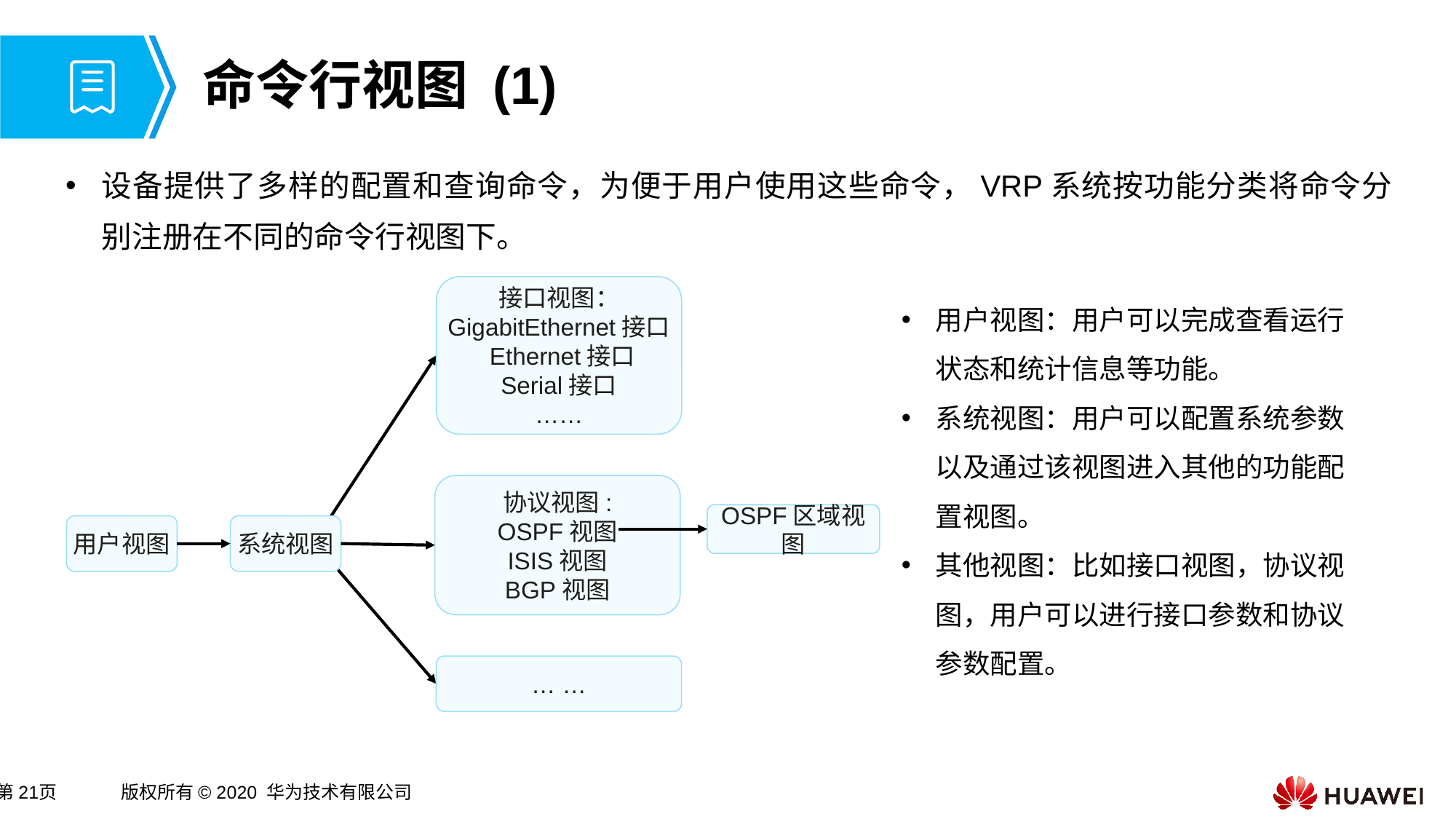

# 命令行视图 (1)
设备提供了多样的配置和查询命令，为便于用户使用这些命令，VRP系统按功能分类将命令分别注册在不同的命令行视图下。
接口视图：
GigabitEthernet接口
 Ethernet接口
Serial接口
……
用户视图：用户可以完成查看运行状态和统计信息等功能。
系统视图：用户可以配置系统参数以及通过该视图进入其他的功能配置视图。
其他视图：比如接口视图，协议视图，用户可以进行接口参数和协议参数配置。
协议视图:
OSPF视图
ISIS视图
BGP视图
OSPF区域视图
用户视图
系统视图
… …